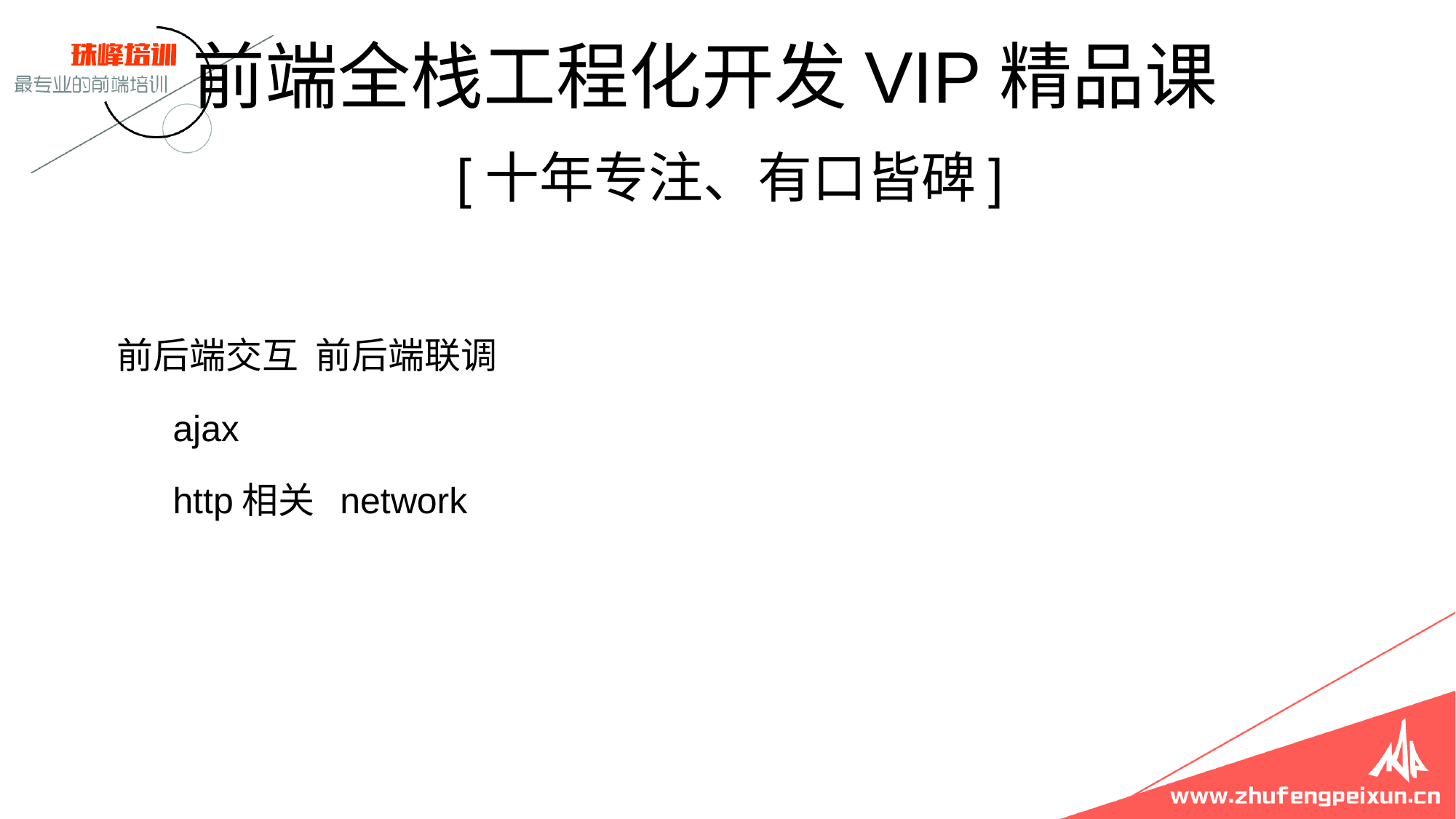

# 前端全栈工程化开发VIP精品课
[十年专注、有口皆碑]

     前后端交互  前后端联调
	ajax
	http相关  network